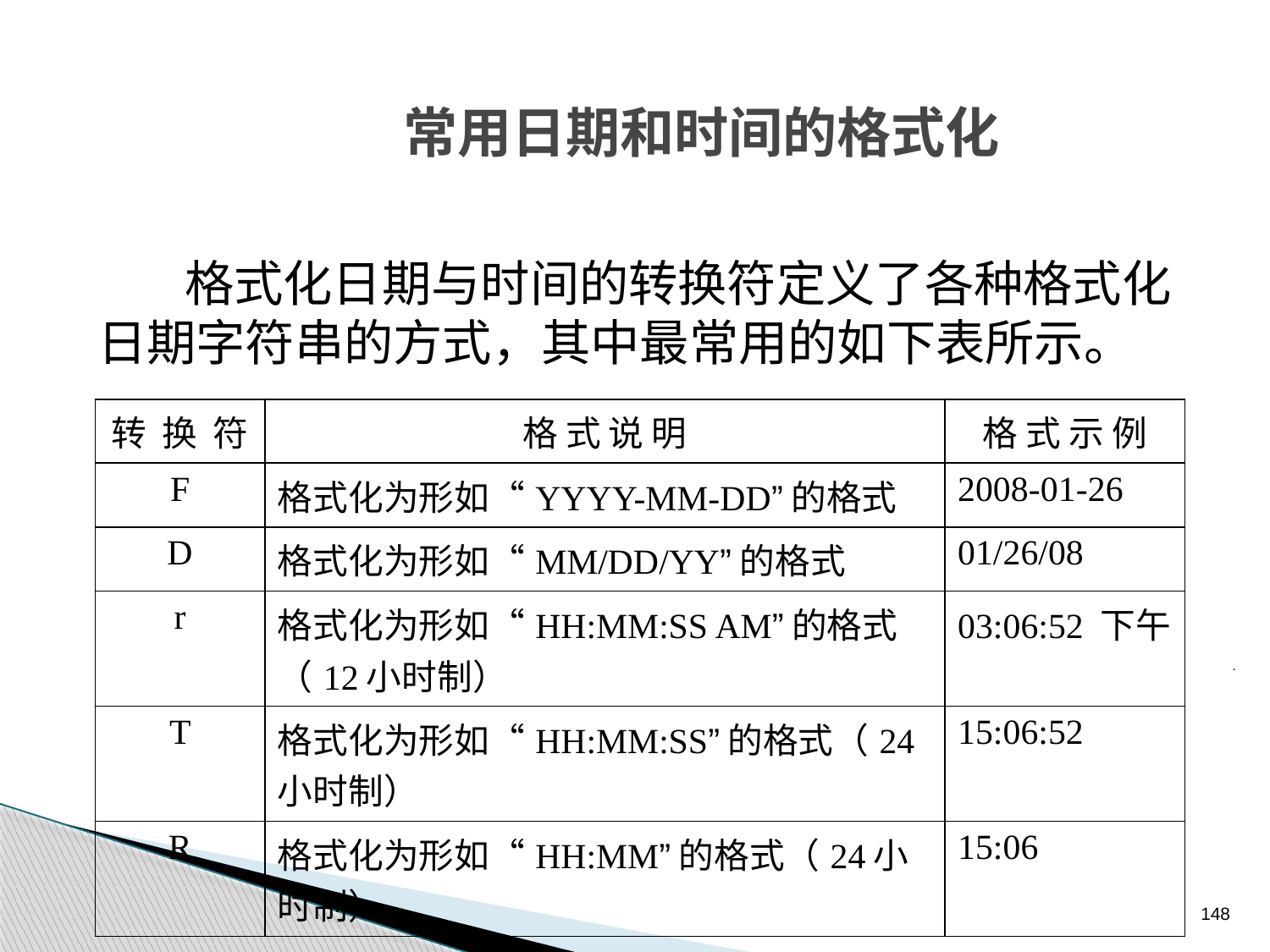

# 常用日期和时间的格式化

格式化日期与时间的转换符定义了各种格式化日期字符串的方式，其中最常用的如下表所示。
| 转 换 符 | 格 式 说 明 | 格 式 示 例 |
| --- | --- | --- |
| F | 格式化为形如“YYYY-MM-DD”的格式 | 2008-01-26 |
| D | 格式化为形如“MM/DD/YY”的格式 | 01/26/08 |
| r | 格式化为形如“HH:MM:SS AM”的格式（12小时制） | 03:06:52 下午 |
| T | 格式化为形如“HH:MM:SS”的格式（24小时制） | 15:06:52 |
| R | 格式化为形如“HH:MM”的格式（24小时制） | 15:06 |

148